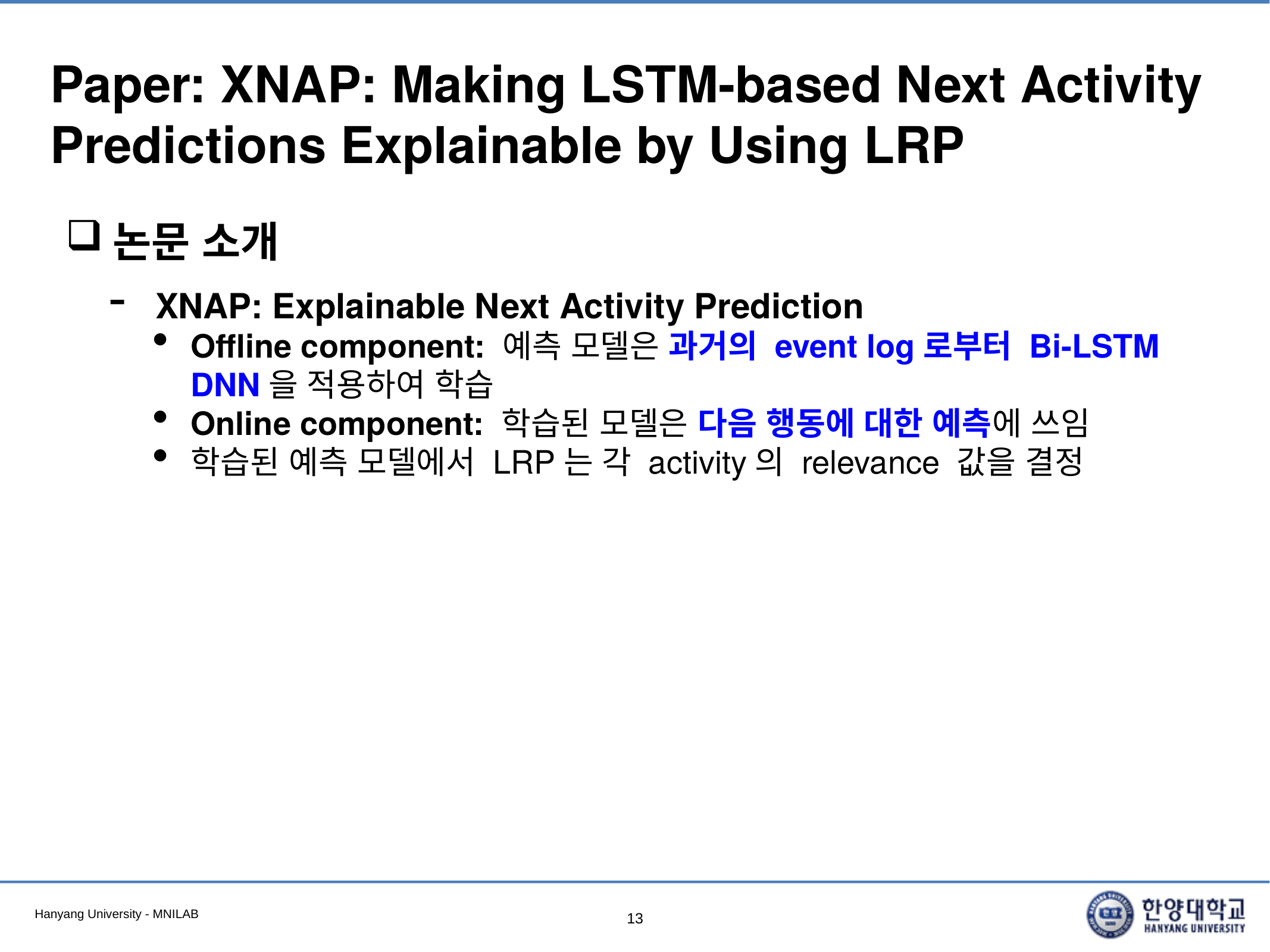

# Paper: XNAP: Making LSTM-based Next Activity Predictions Explainable by Using LRP
논문 소개
XNAP: Explainable Next Activity Prediction
Offline component: 예측 모델은 과거의 event log로부터 Bi-LSTM DNN을 적용하여 학습
Online component: 학습된 모델은 다음 행동에 대한 예측에 쓰임
학습된 예측 모델에서 LRP는 각 activity의 relevance 값을 결정
13